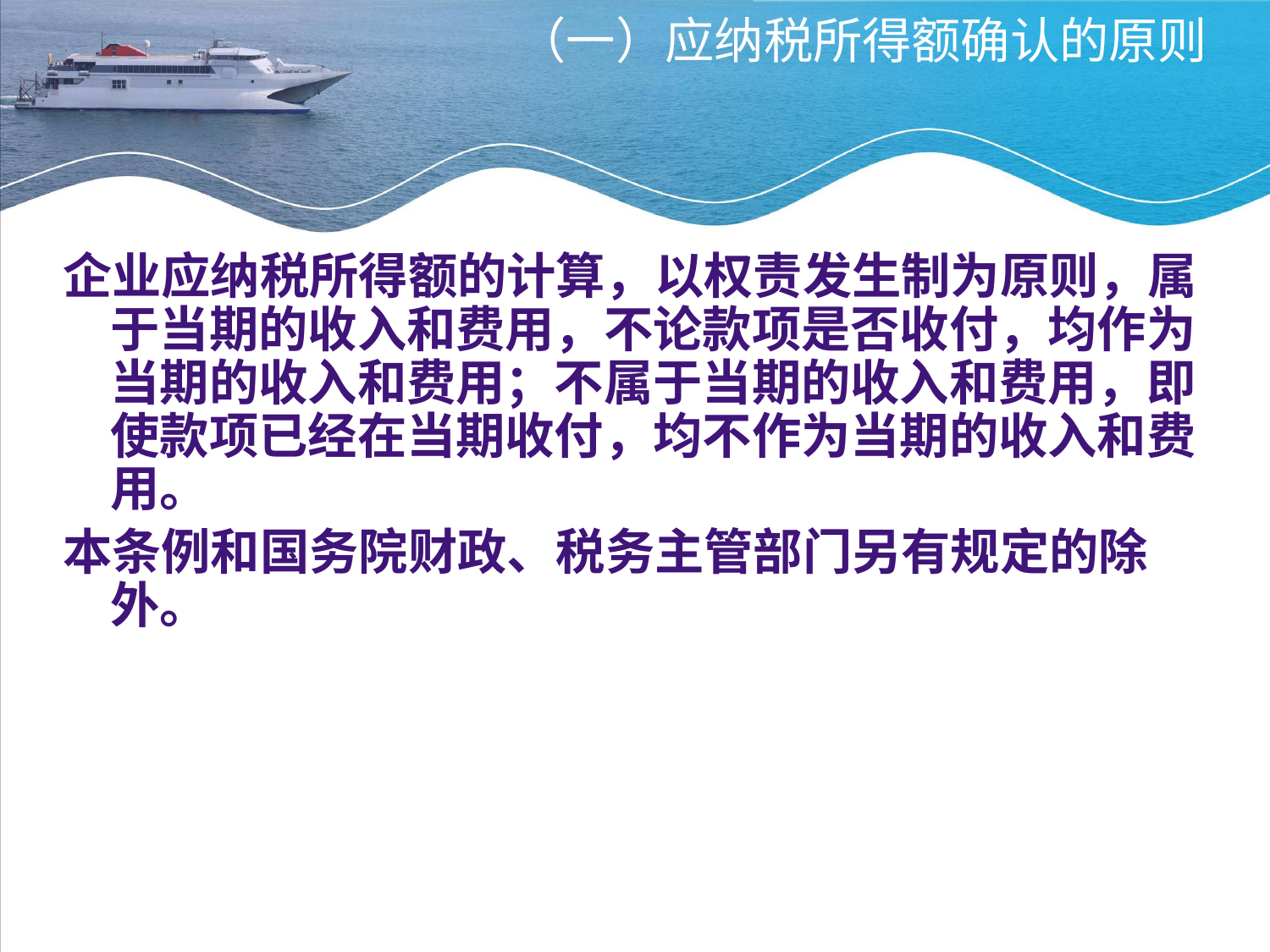

# （一）应纳税所得额确认的原则
企业应纳税所得额的计算，以权责发生制为原则，属于当期的收入和费用，不论款项是否收付，均作为当期的收入和费用；不属于当期的收入和费用，即使款项已经在当期收付，均不作为当期的收入和费用。
本条例和国务院财政、税务主管部门另有规定的除外。